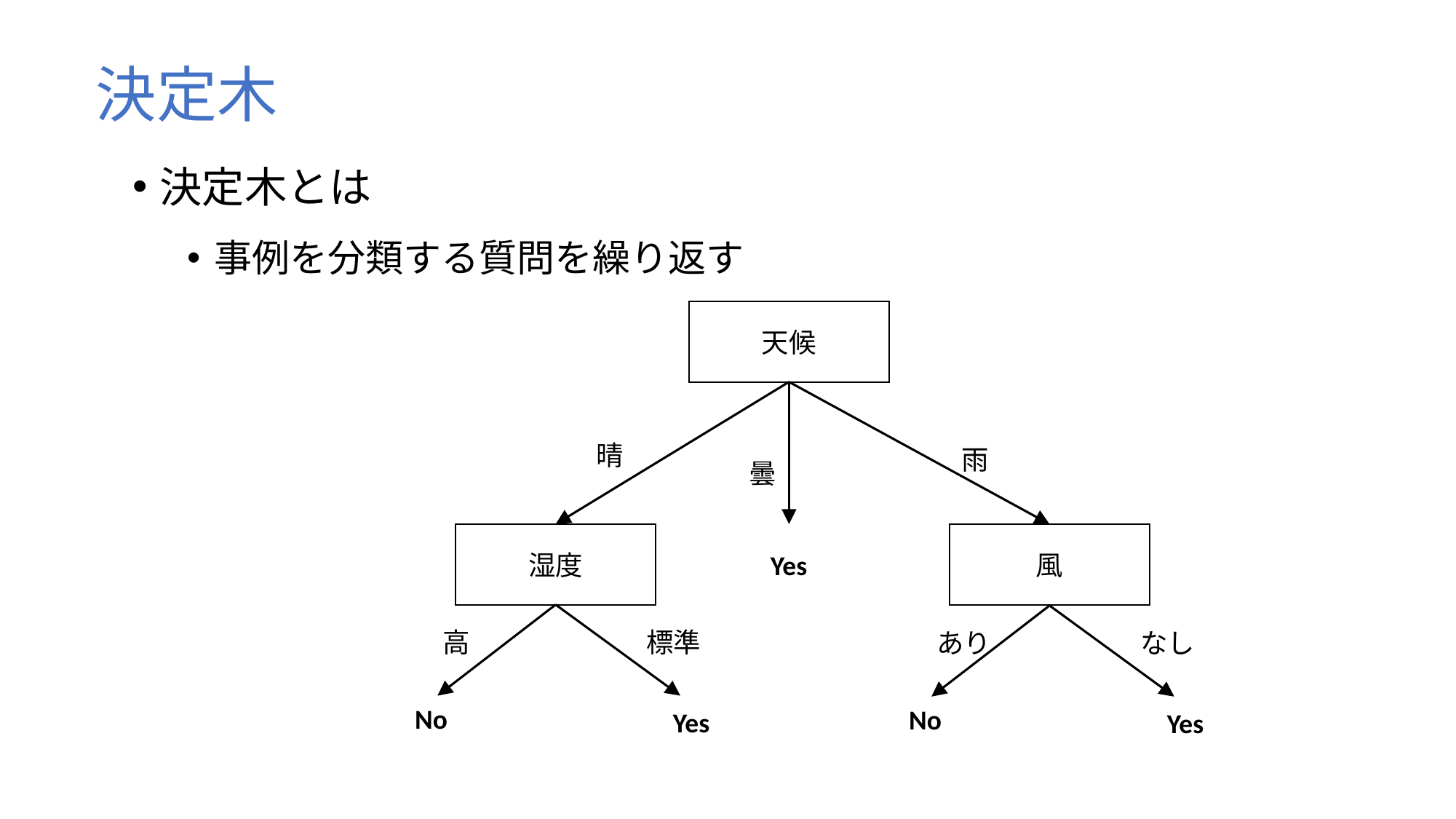

# 決定木
決定木とは
事例を分類する質問を繰り返す
天候
晴
雨
曇
湿度
風
Yes
高
標準
あり
なし
No
No
Yes
Yes